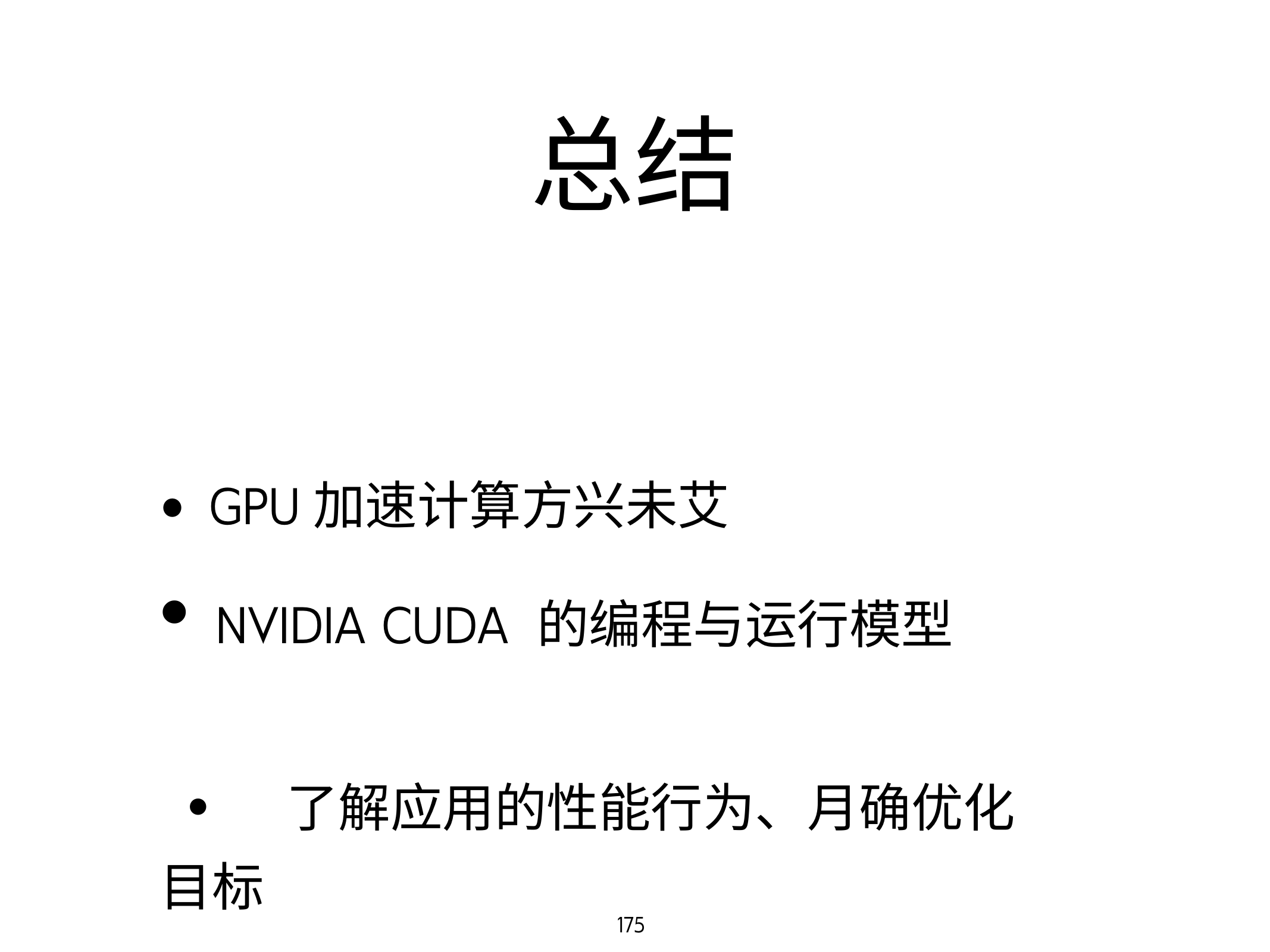

总结

• GPU加速计算方兴未艾
NVIDIA CUDA 的编程与运行模型
• 了解应用的性能行为、月确优化目标
• 科学看待加速计算、扬长避短
175